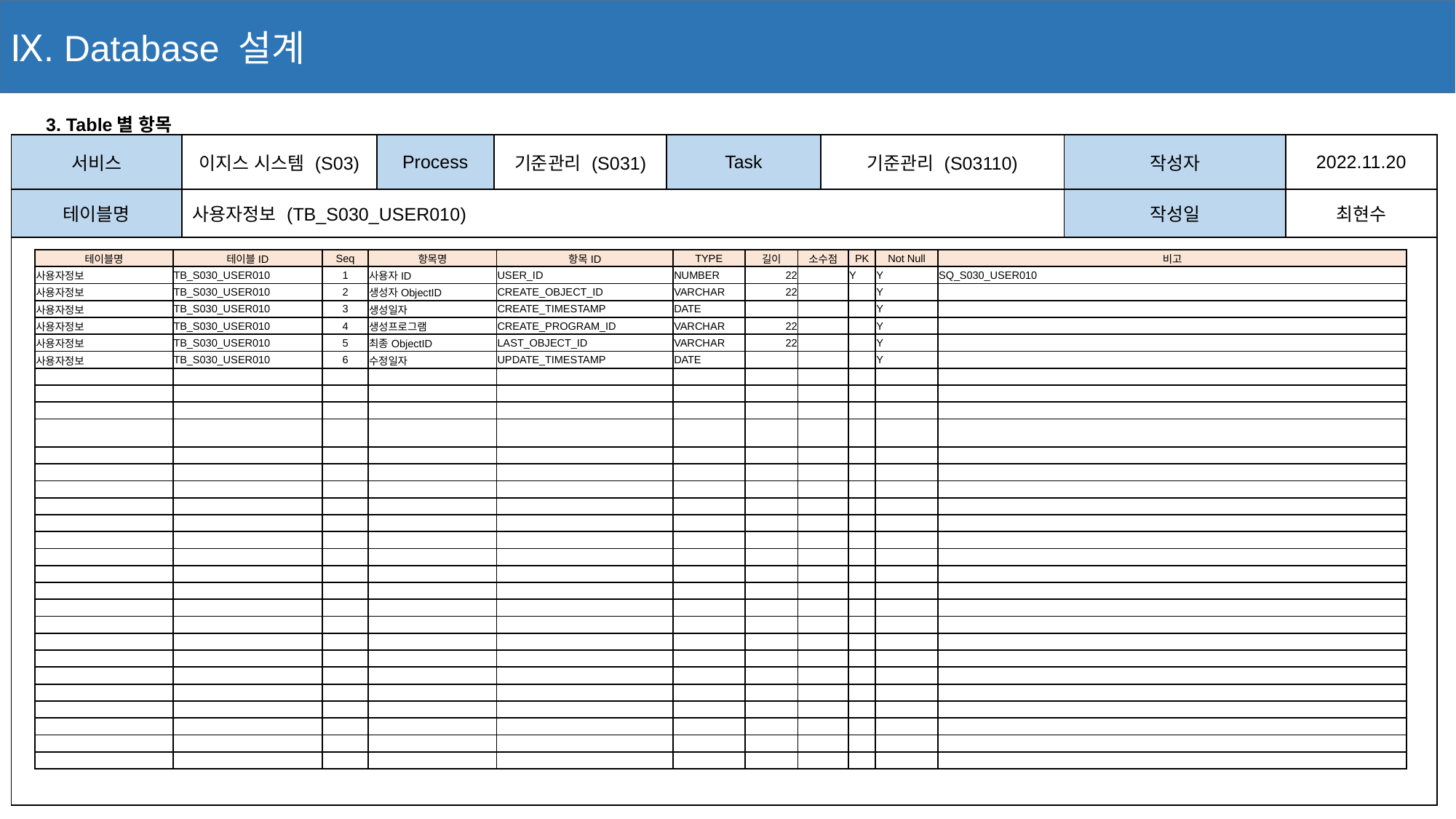

Ⅸ. Database 설계
Ⅱ. 업무 프로세스
3. Table별 항목
| 서비스 | 이지스 시스템 (S03) | Process | 기준관리 (S031) | Task | 기준관리 (S03110) | 작성자 | 2022.11.20 |
| --- | --- | --- | --- | --- | --- | --- | --- |
| 테이블명 | 사용자정보 (TB\_S030\_USER010) |  |  |  |  | 작성일 | 최현수 |
|  |  |  |  |  |  |  |  |
| 테이블명 | 테이블ID | Seq | 항목명 | 항목ID | TYPE | 길이 | 소수점 | PK | Not Null | 비고 |
| --- | --- | --- | --- | --- | --- | --- | --- | --- | --- | --- |
| 사용자정보 | TB\_S030\_USER010 | 1 | 사용자ID | USER\_ID | NUMBER | 22 |  | Y | Y | SQ\_S030\_USER010 |
| 사용자정보 | TB\_S030\_USER010 | 2 | 생성자ObjectID | CREATE\_OBJECT\_ID | VARCHAR | 22 |  |  | Y |  |
| 사용자정보 | TB\_S030\_USER010 | 3 | 생성일자 | CREATE\_TIMESTAMP | DATE |  |  |  | Y |  |
| 사용자정보 | TB\_S030\_USER010 | 4 | 생성프로그램 | CREATE\_PROGRAM\_ID | VARCHAR | 22 |  |  | Y |  |
| 사용자정보 | TB\_S030\_USER010 | 5 | 최종ObjectID | LAST\_OBJECT\_ID | VARCHAR | 22 |  |  | Y |  |
| 사용자정보 | TB\_S030\_USER010 | 6 | 수정일자 | UPDATE\_TIMESTAMP | DATE |  |  |  | Y |  |
|  |  |  |  |  |  |  |  |  |  |  |
|  |  |  |  |  |  |  |  |  |  |  |
|  |  |  |  |  |  |  |  |  |  |  |
|  |  |  |  |  |  |  |  |  |  |  |
|  |  |  |  |  |  |  |  |  |  |  |
|  |  |  |  |  |  |  |  |  |  |  |
|  |  |  |  |  |  |  |  |  |  |  |
|  |  |  |  |  |  |  |  |  |  |  |
|  |  |  |  |  |  |  |  |  |  |  |
|  |  |  |  |  |  |  |  |  |  |  |
|  |  |  |  |  |  |  |  |  |  |  |
|  |  |  |  |  |  |  |  |  |  |  |
|  |  |  |  |  |  |  |  |  |  |  |
|  |  |  |  |  |  |  |  |  |  |  |
|  |  |  |  |  |  |  |  |  |  |  |
|  |  |  |  |  |  |  |  |  |  |  |
|  |  |  |  |  |  |  |  |  |  |  |
|  |  |  |  |  |  |  |  |  |  |  |
|  |  |  |  |  |  |  |  |  |  |  |
|  |  |  |  |  |  |  |  |  |  |  |
|  |  |  |  |  |  |  |  |  |  |  |
|  |  |  |  |  |  |  |  |  |  |  |
|  |  |  |  |  |  |  |  |  |  |  |